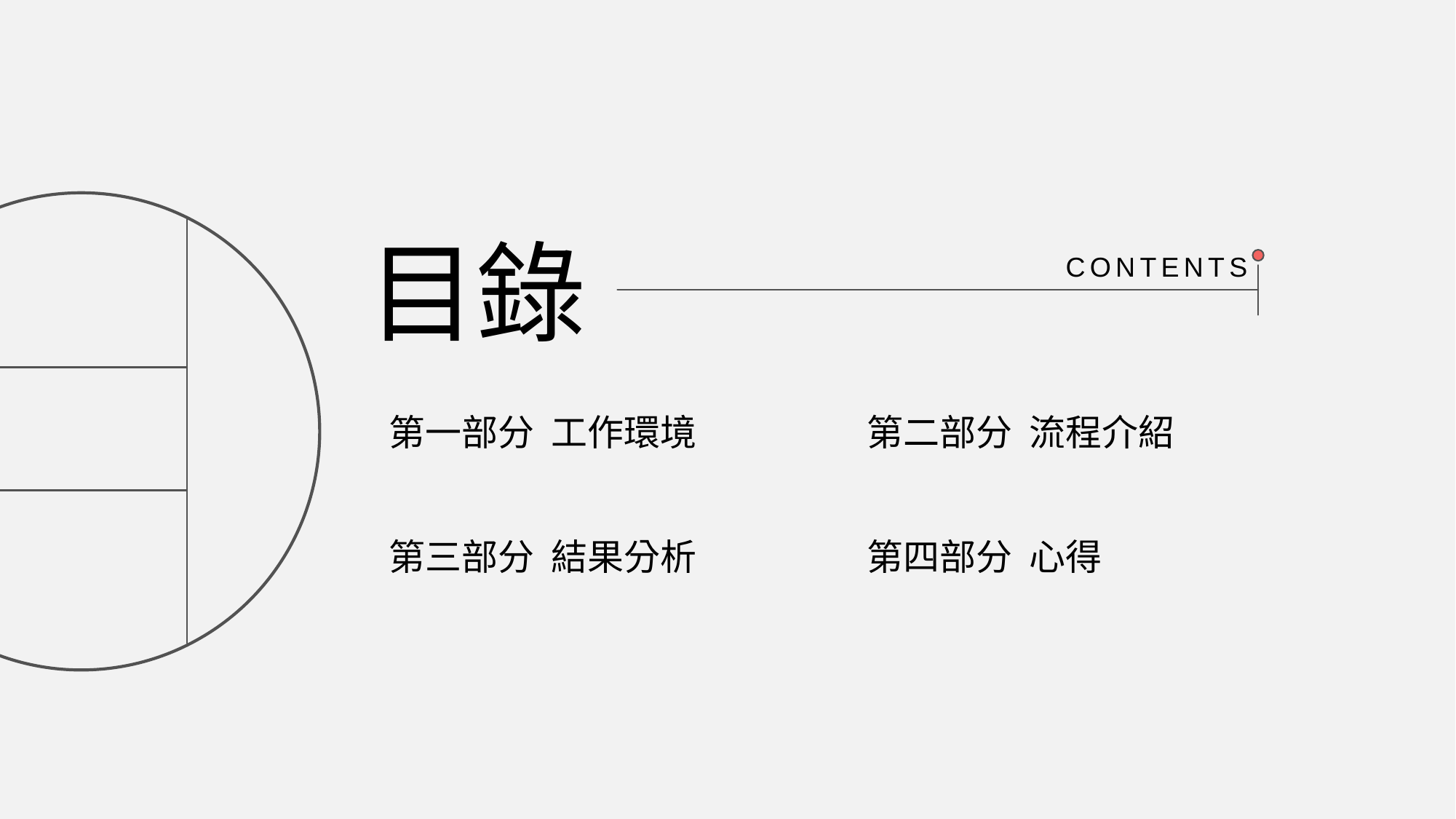

目錄
CONTENTS

第一部分  工作環境
第二部分  流程介紹
第三部分  結果分析
第四部分  心得